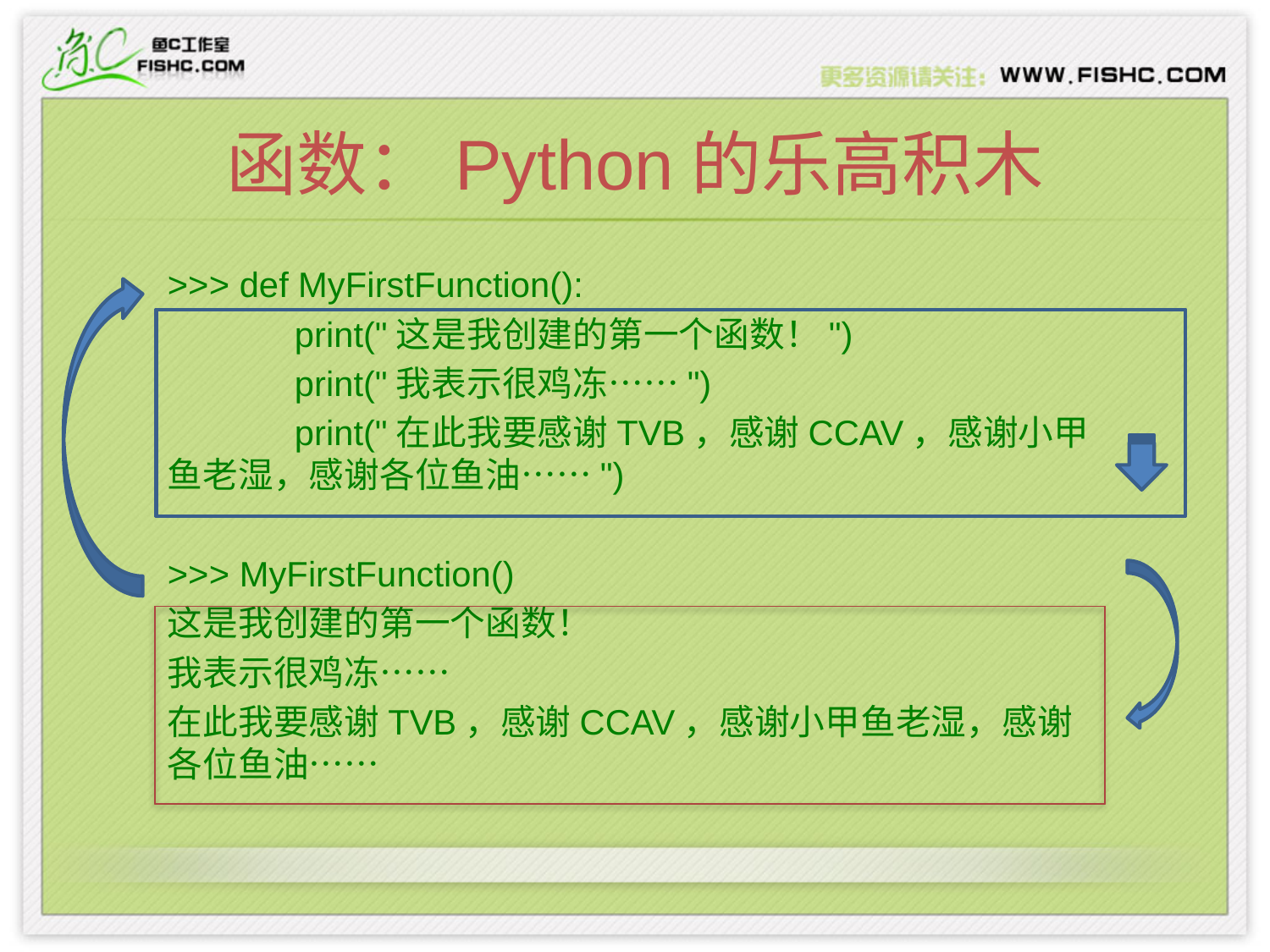

# 函数：Python的乐高积木
>>> def MyFirstFunction():
	print("这是我创建的第一个函数！")
	print("我表示很鸡冻……")
	print("在此我要感谢TVB，感谢CCAV，感谢小甲鱼老湿，感谢各位鱼油……")

>>> MyFirstFunction()
这是我创建的第一个函数！
我表示很鸡冻……
在此我要感谢TVB，感谢CCAV，感谢小甲鱼老湿，感谢各位鱼油……